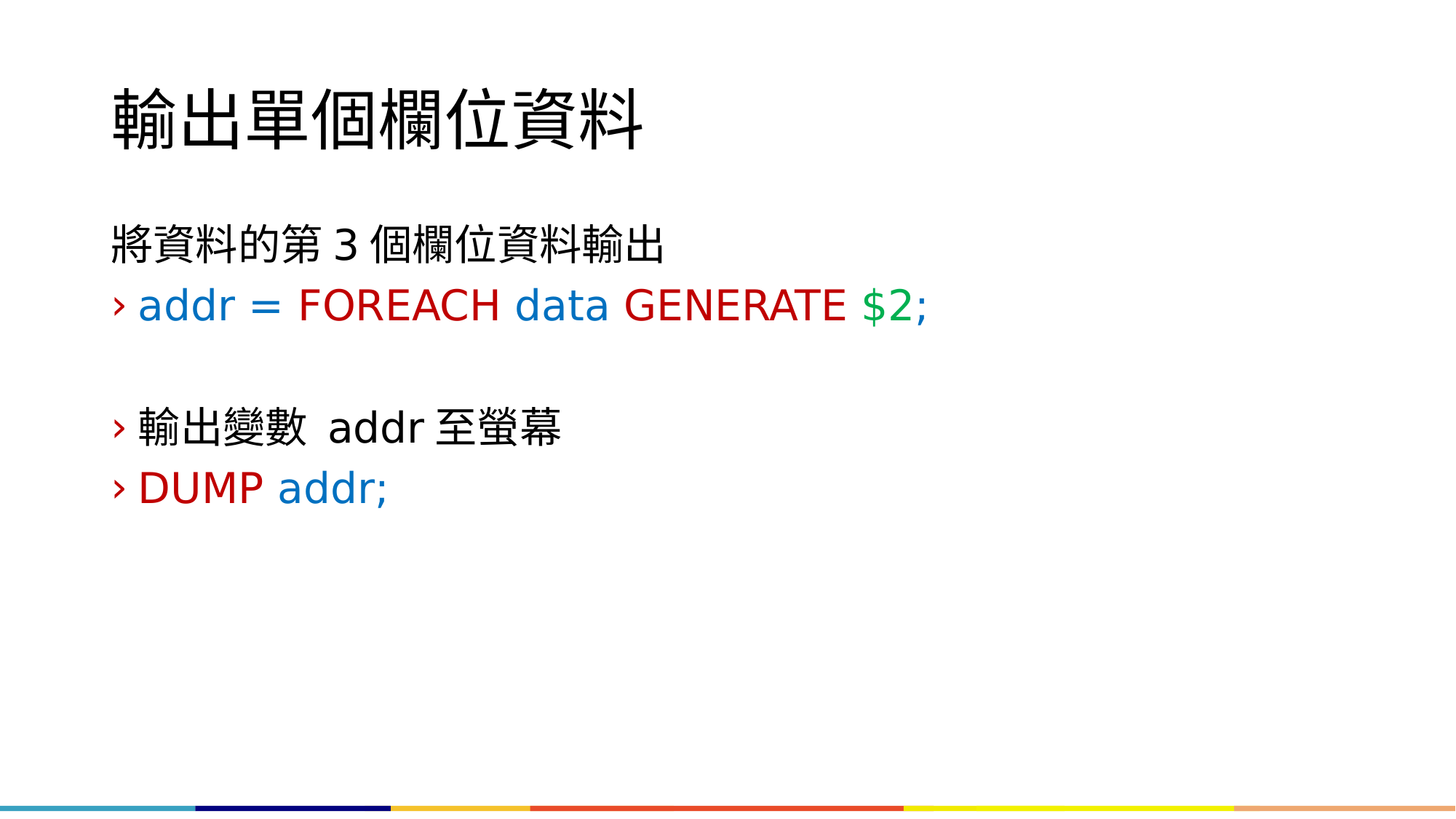

# 輸出單個欄位資料
將資料的第3個欄位資料輸出
addr = FOREACH data GENERATE $2;

輸出變數 addr至螢幕
DUMP addr;